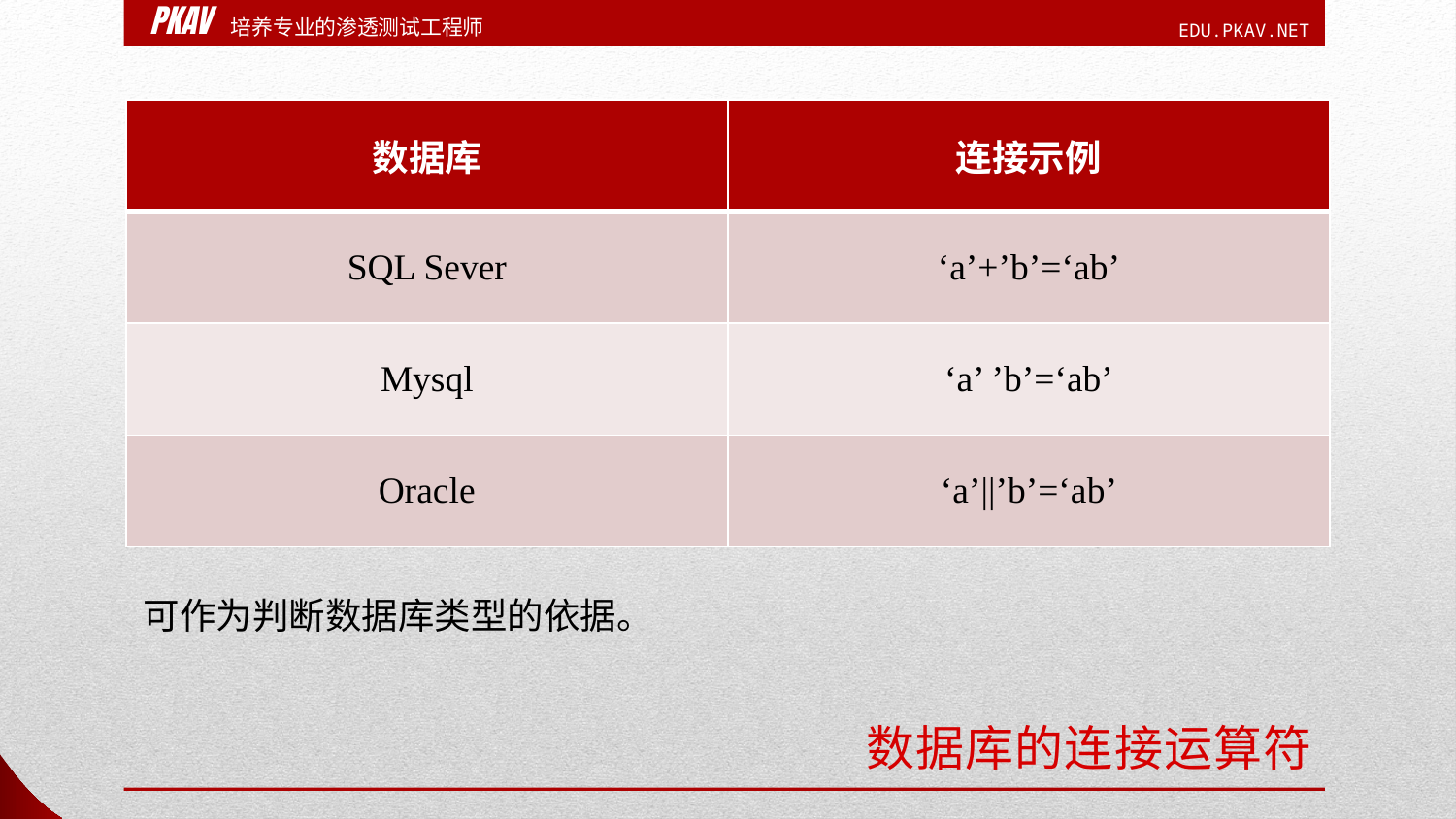

| 数据库 | 连接示例 |
| --- | --- |
| SQL Sever | ‘a’+’b’=‘ab’ |
| Mysql | ‘a’ ’b’=‘ab’ |
| Oracle | ‘a’||’b’=‘ab’ |
可作为判断数据库类型的依据。
# 数据库的连接运算符